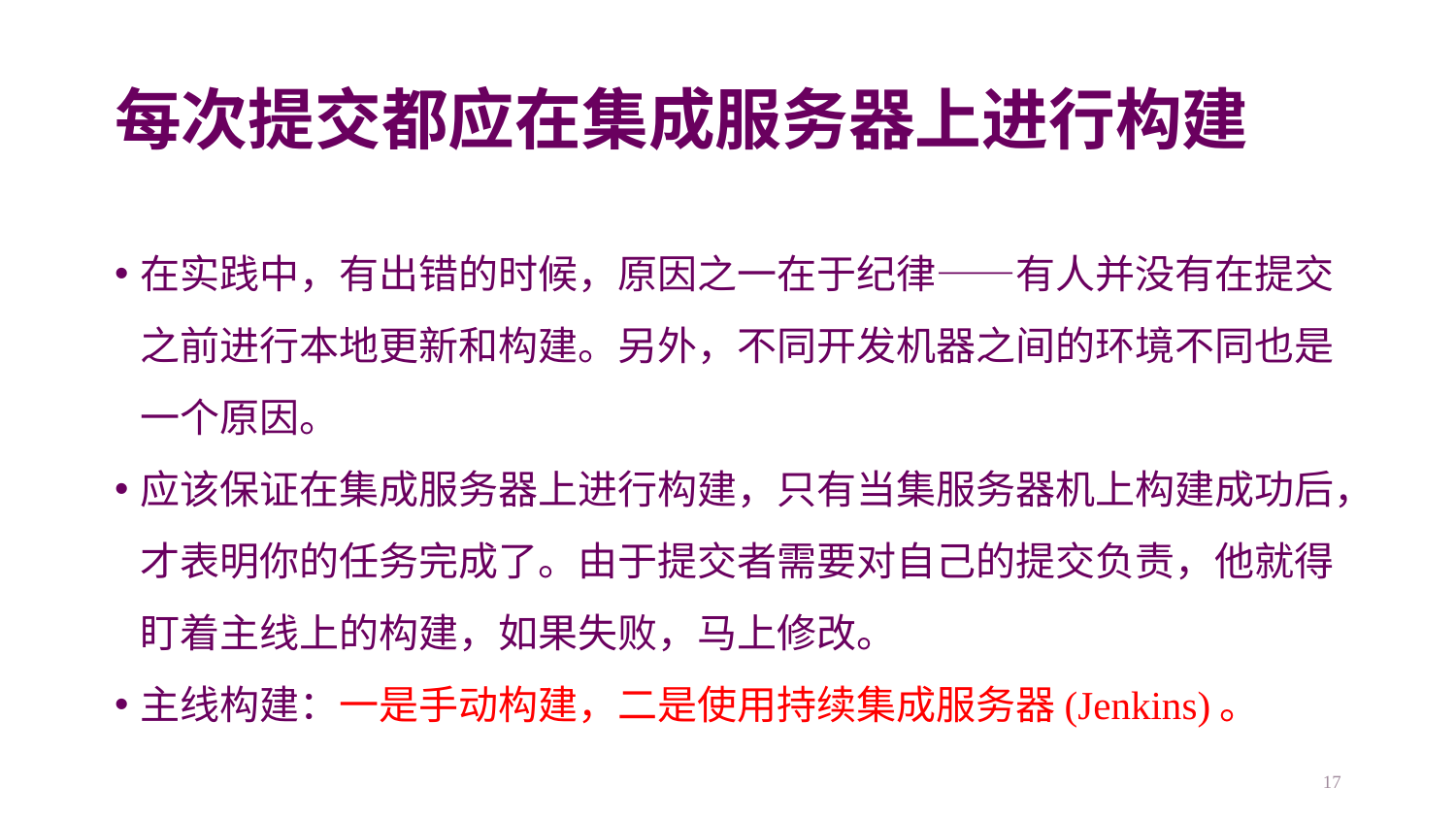

# 每次提交都应在集成服务器上进行构建
在实践中，有出错的时候，原因之一在于纪律——有人并没有在提交之前进行本地更新和构建。另外，不同开发机器之间的环境不同也是一个原因。
应该保证在集成服务器上进行构建，只有当集服务器机上构建成功后，才表明你的任务完成了。由于提交者需要对自己的提交负责，他就得盯着主线上的构建，如果失败，马上修改。
主线构建：一是手动构建，二是使用持续集成服务器(Jenkins)。
17